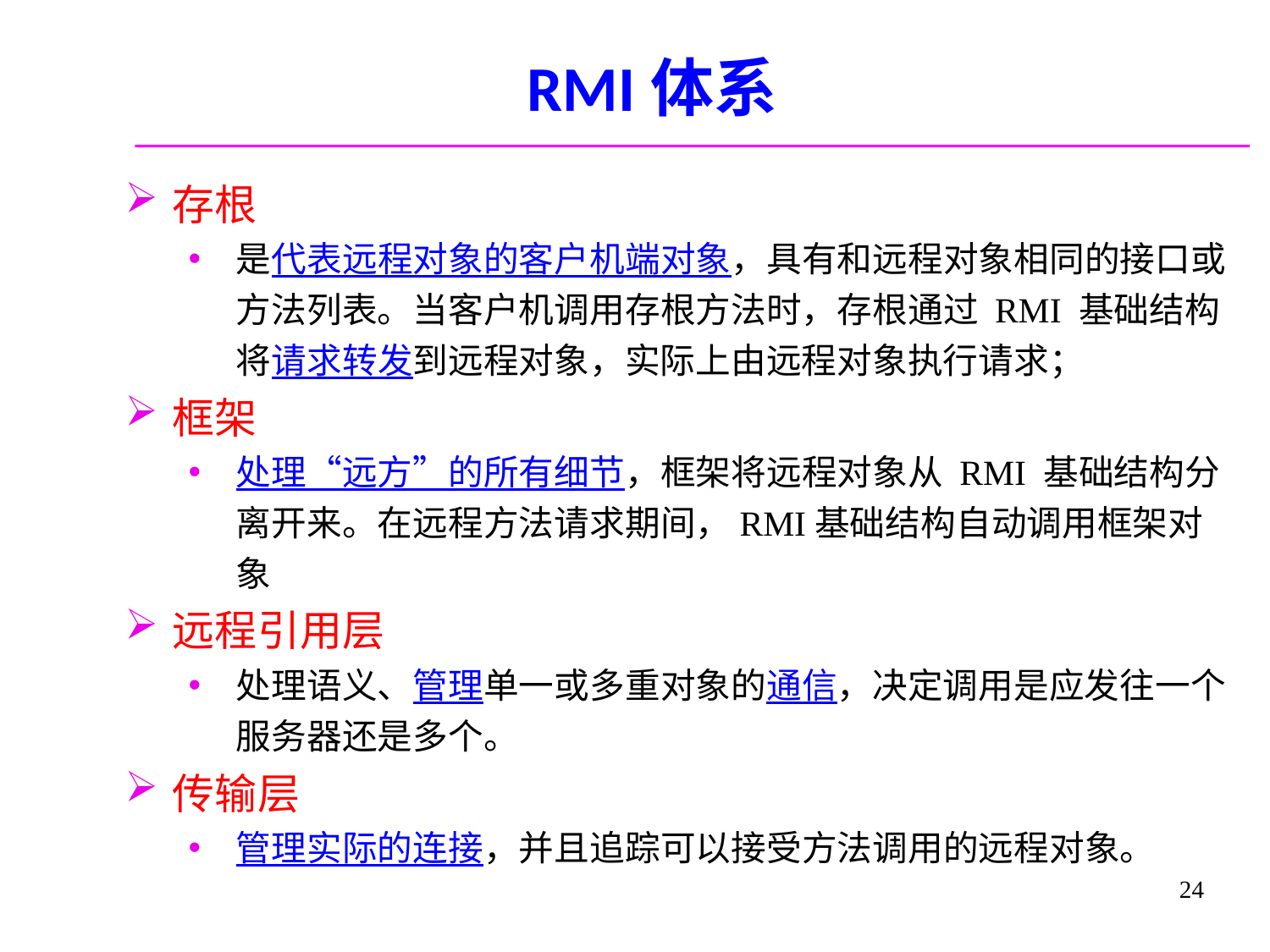

# RMI体系
存根
是代表远程对象的客户机端对象，具有和远程对象相同的接口或方法列表。当客户机调用存根方法时，存根通过 RMI 基础结构将请求转发到远程对象，实际上由远程对象执行请求；
框架
处理“远方”的所有细节，框架将远程对象从 RMI 基础结构分离开来。在远程方法请求期间，RMI基础结构自动调用框架对象
远程引用层
处理语义、管理单一或多重对象的通信，决定调用是应发往一个服务器还是多个。
传输层
管理实际的连接，并且追踪可以接受方法调用的远程对象。
24